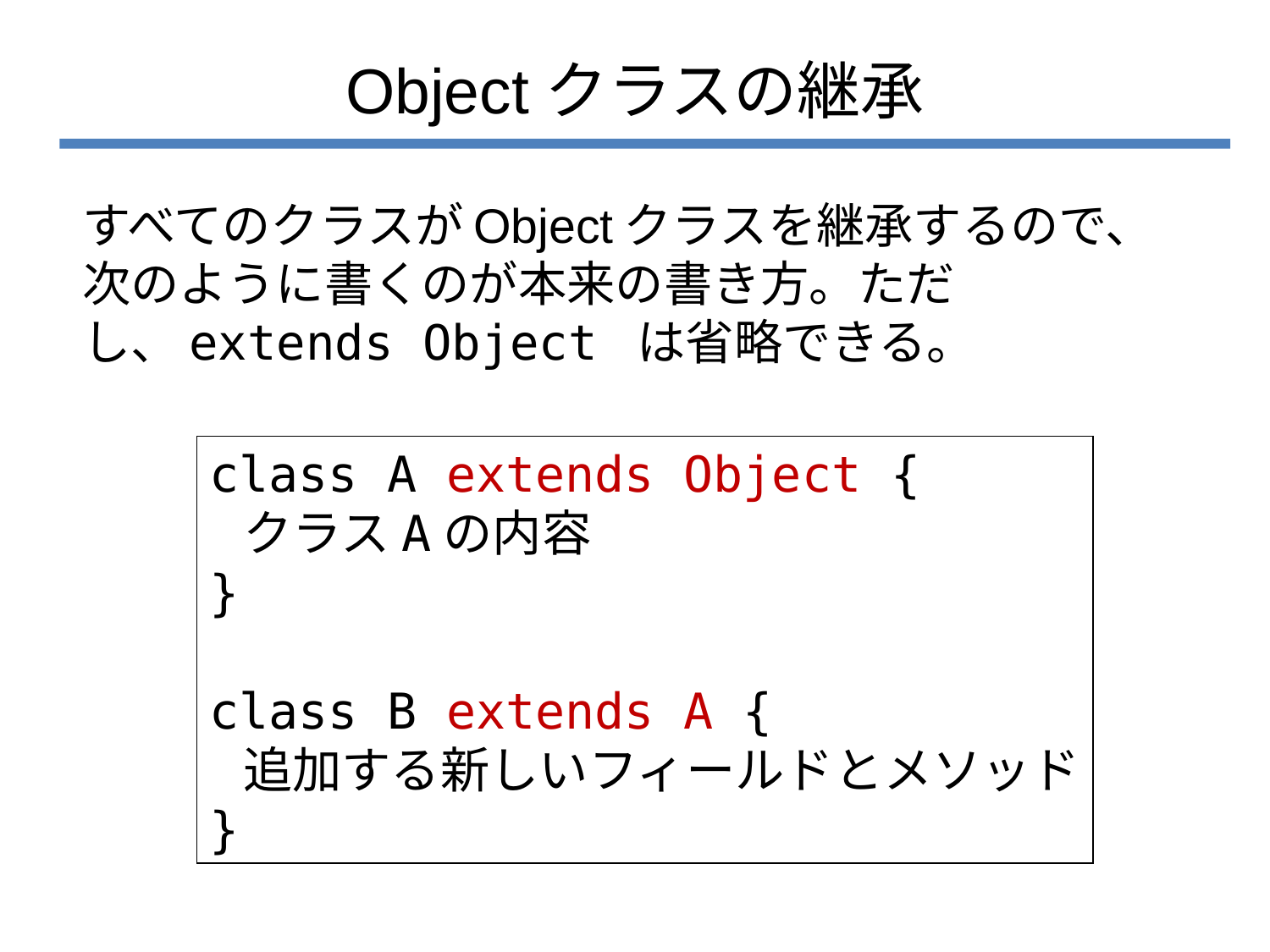

# Objectクラスの継承
すべてのクラスがObjectクラスを継承するので、次のように書くのが本来の書き方。ただし、extends Object は省略できる。
class A extends Object {
  クラスAの内容
}

class B extends A {
  追加する新しいフィールドとメソッド
}